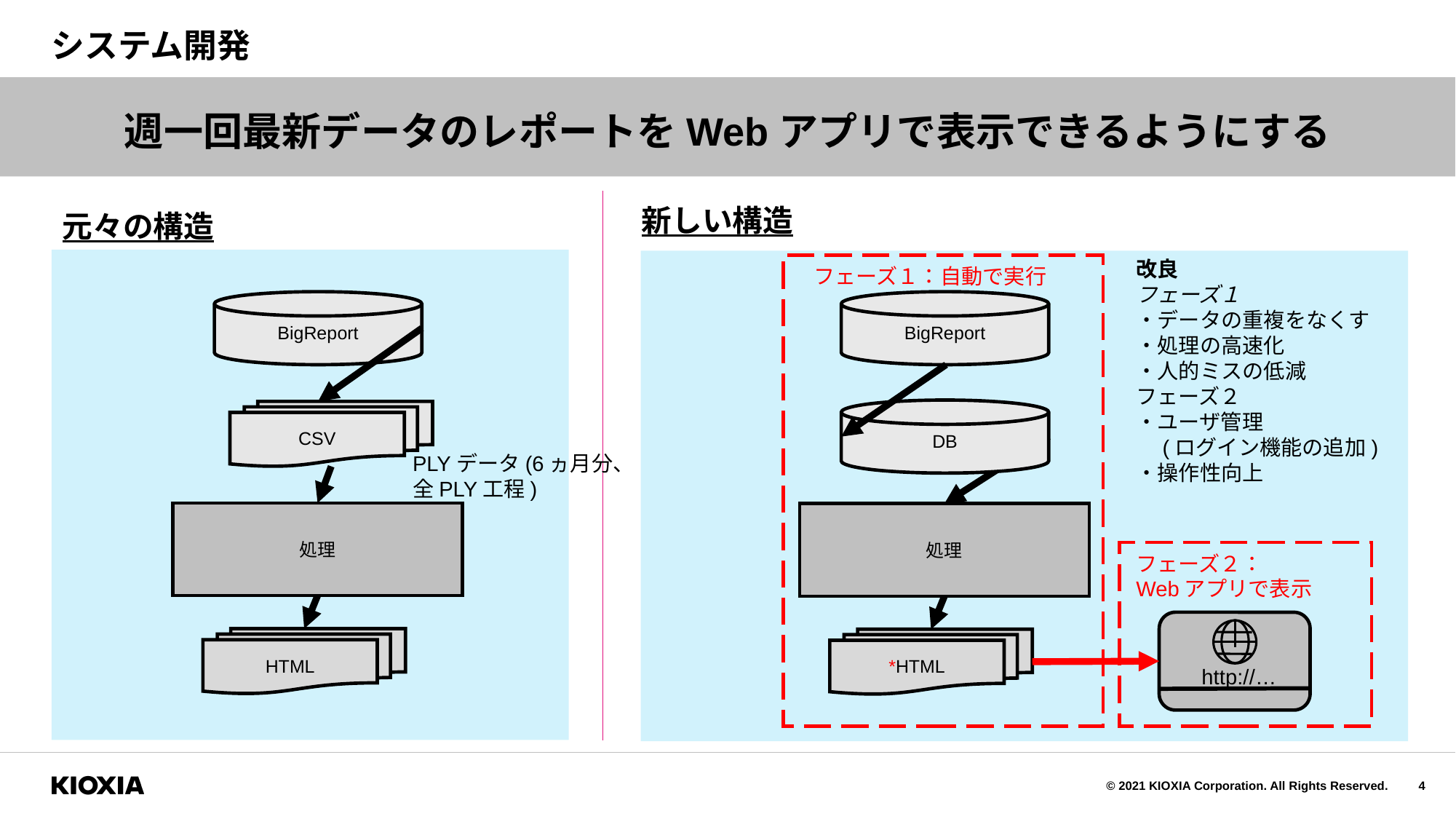

# システム開発
週一回最新データのレポートをWebアプリで表示できるようにする
新しい構造
元々の構造

改良
フェーズ１
・データの重複をなくす
・処理の高速化
・人的ミスの低減
フェーズ２
・ユーザ管理
　(ログイン機能の追加)
・操作性向上

フェーズ１：自動で実行
BigReport
BigReport
DB
CSV
PLYデータ(6ヵ月分、全PLY工程)
処理
処理

フェーズ２：
Webアプリで表示

HTML
*HTML
http://…